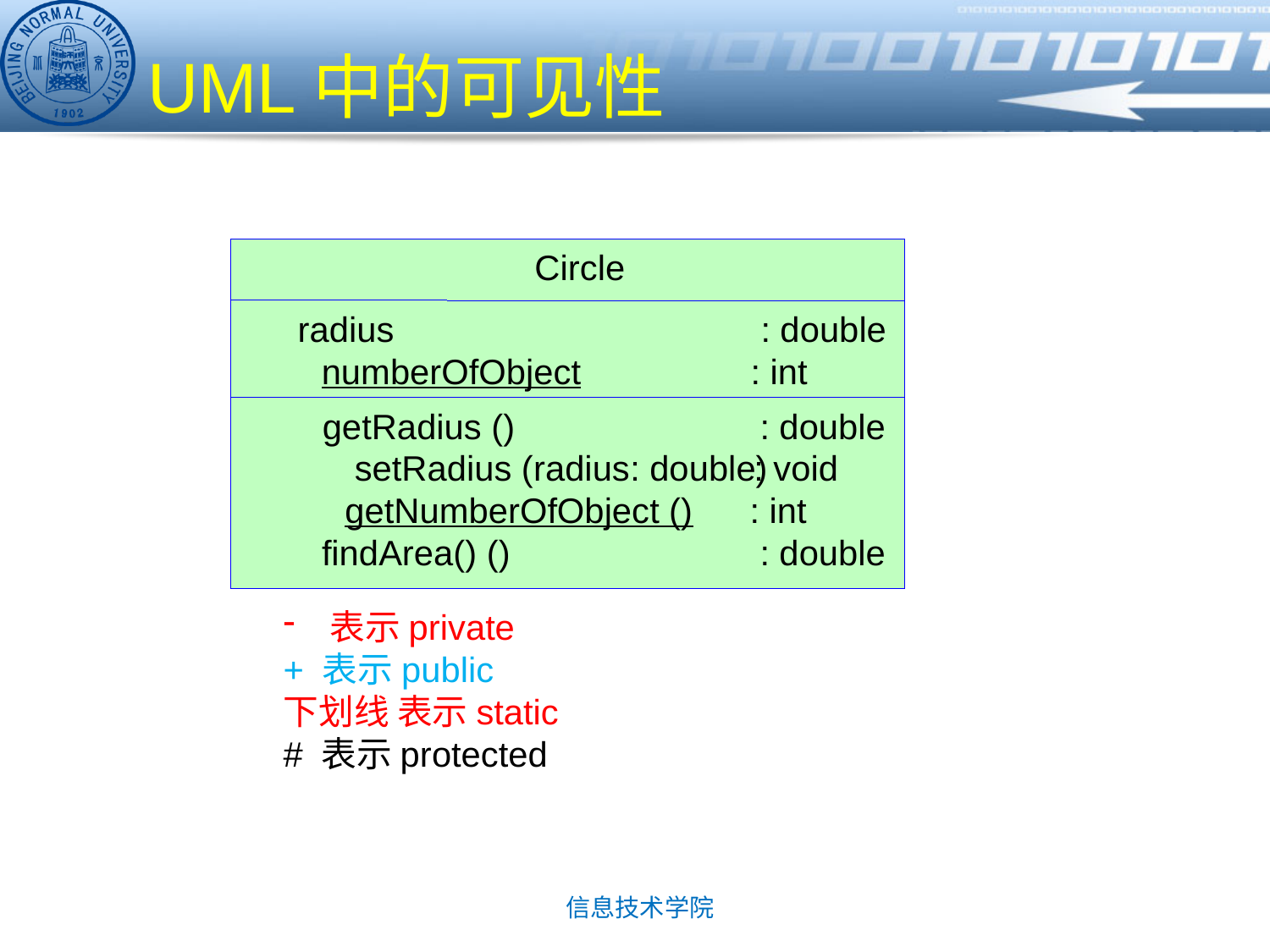

# UML中的可见性

 表示private
+ 表示public
下划线 表示static
# 表示protected

Circle

radius
: double

numberOfObject
: int

getRadius ()
: double

setRadius (radius: double)
: void

getNumberOfObject ()
: int

findArea() ()
: double
27